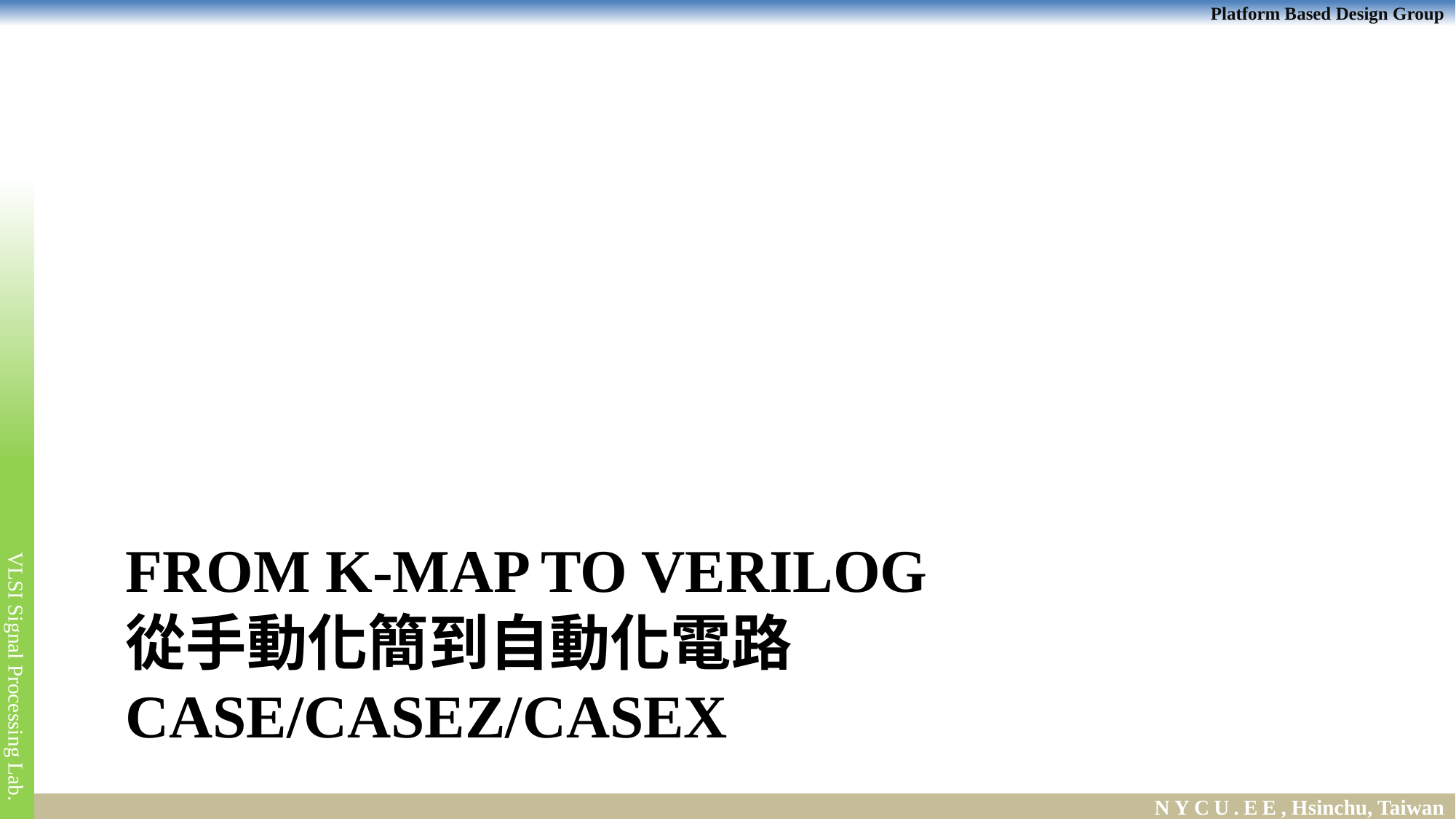

# From K-map to Verilog 從手動化簡到自動化電路 case/casez/casex